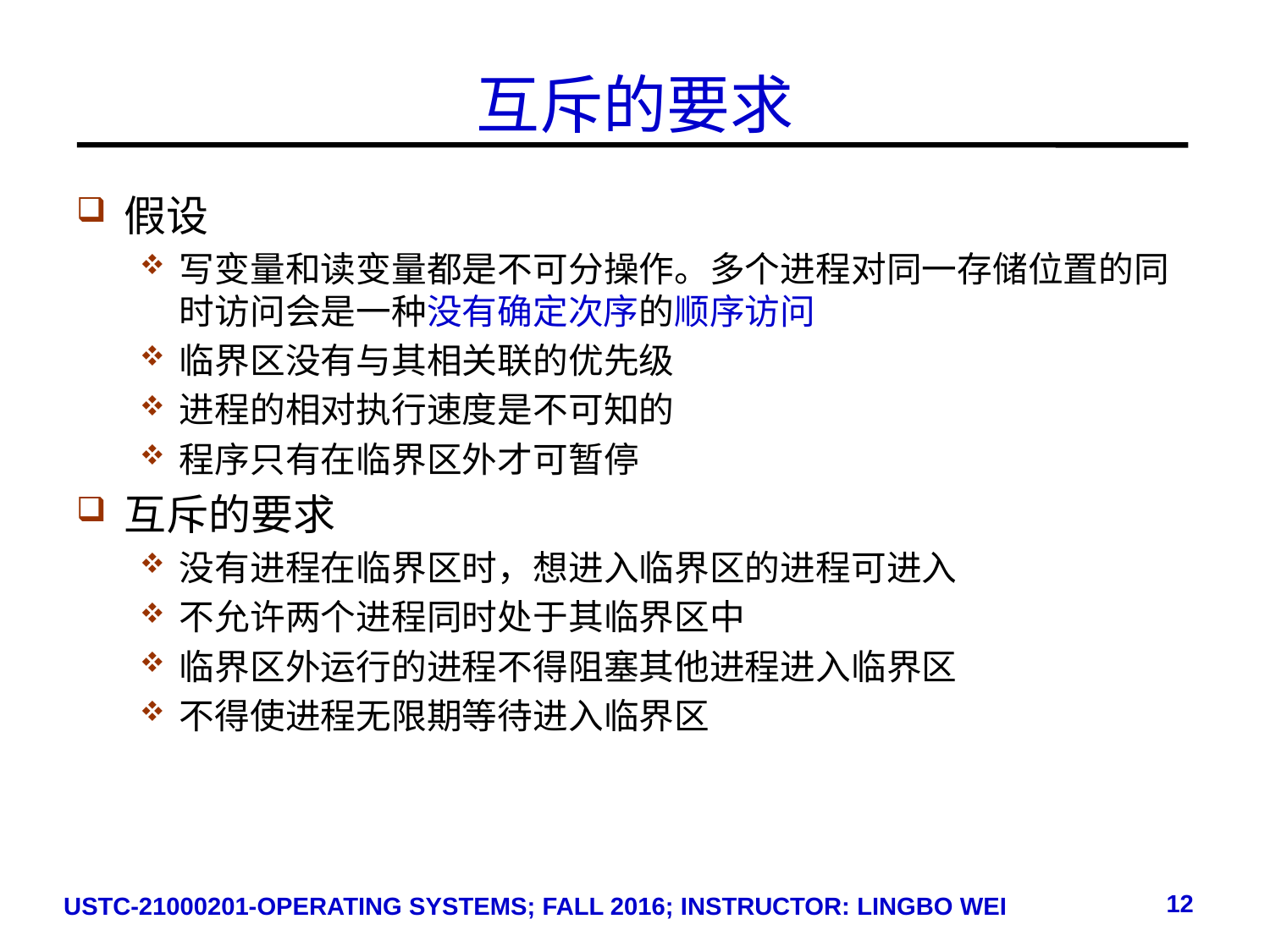

# 互斥的要求
假设
写变量和读变量都是不可分操作。多个进程对同一存储位置的同时访问会是一种没有确定次序的顺序访问
临界区没有与其相关联的优先级
进程的相对执行速度是不可知的
程序只有在临界区外才可暂停
互斥的要求
没有进程在临界区时，想进入临界区的进程可进入
不允许两个进程同时处于其临界区中
临界区外运行的进程不得阻塞其他进程进入临界区
不得使进程无限期等待进入临界区

12
USTC-21000201-OPERATING SYSTEMS; FALL 2016; INSTRUCTOR: LINGBO WEI